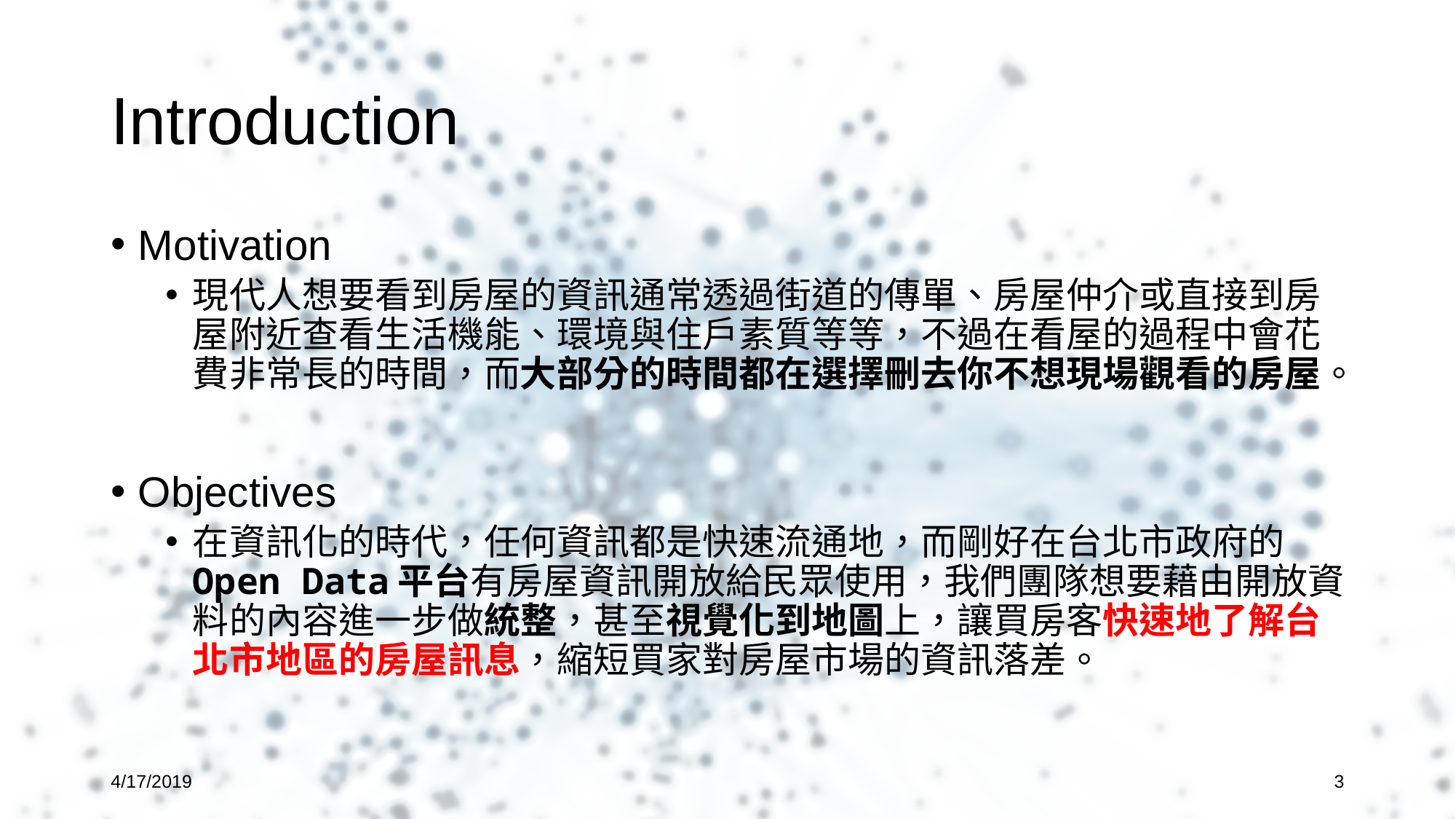

# Introduction
Motivation
現代人想要看到房屋的資訊通常透過街道的傳單、房屋仲介或直接到房屋附近查看生活機能、環境與住戶素質等等，不過在看屋的過程中會花費非常長的時間，而大部分的時間都在選擇刪去你不想現場觀看的房屋。

Objectives
在資訊化的時代，任何資訊都是快速流通地，而剛好在台北市政府的Open Data平台有房屋資訊開放給民眾使用，我們團隊想要藉由開放資料的內容進一步做統整，甚至視覺化到地圖上，讓買房客快速地了解台北市地區的房屋訊息，縮短買家對房屋市場的資訊落差。
4/17/2019
3